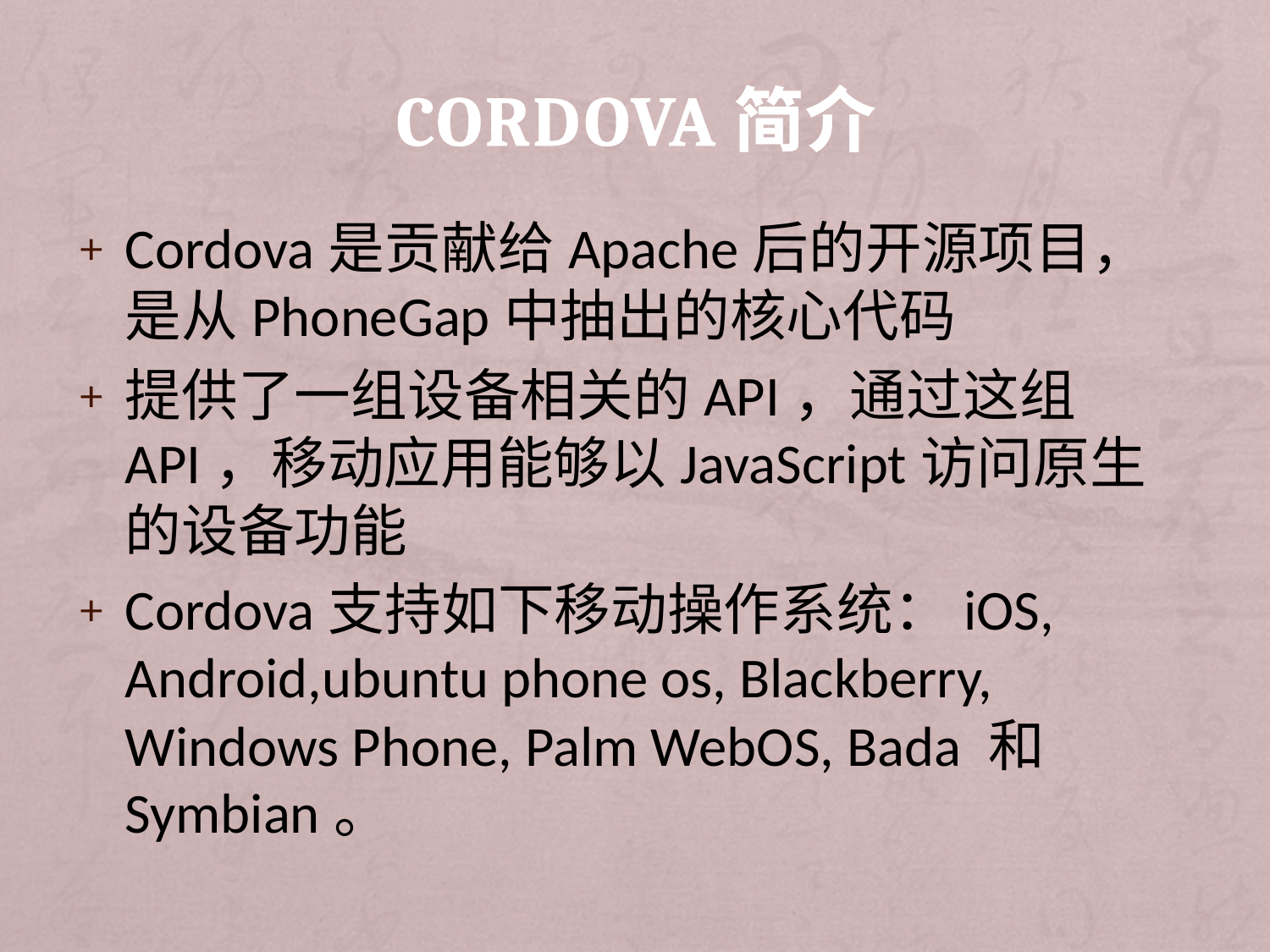

# Cordova简介
Cordova是贡献给Apache后的开源项目，是从PhoneGap中抽出的核心代码
提供了一组设备相关的API，通过这组API，移动应用能够以JavaScript访问原生的设备功能
Cordova支持如下移动操作系统：iOS, Android,ubuntu phone os, Blackberry, Windows Phone, Palm WebOS, Bada 和 Symbian。